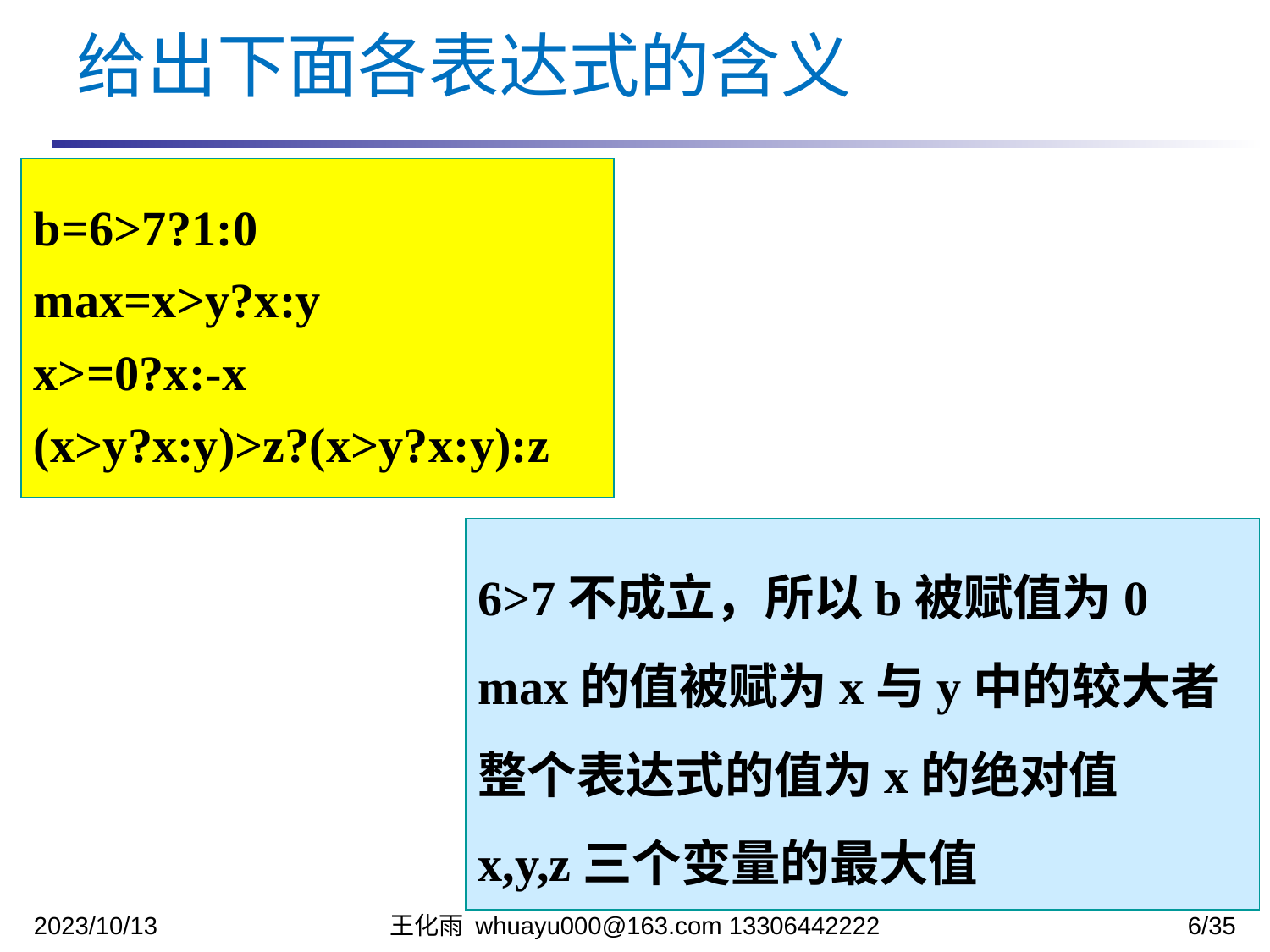

给出下面各表达式的含义
b=6>7?1:0
max=x>y?x:y
x>=0?x:-x
(x>y?x:y)>z?(x>y?x:y):z
6>7不成立，所以b被赋值为0
max的值被赋为x与y中的较大者
整个表达式的值为x的绝对值
x,y,z三个变量的最大值
2023/10/13
王化雨 whuayu000@163.com 13306442222
6/35